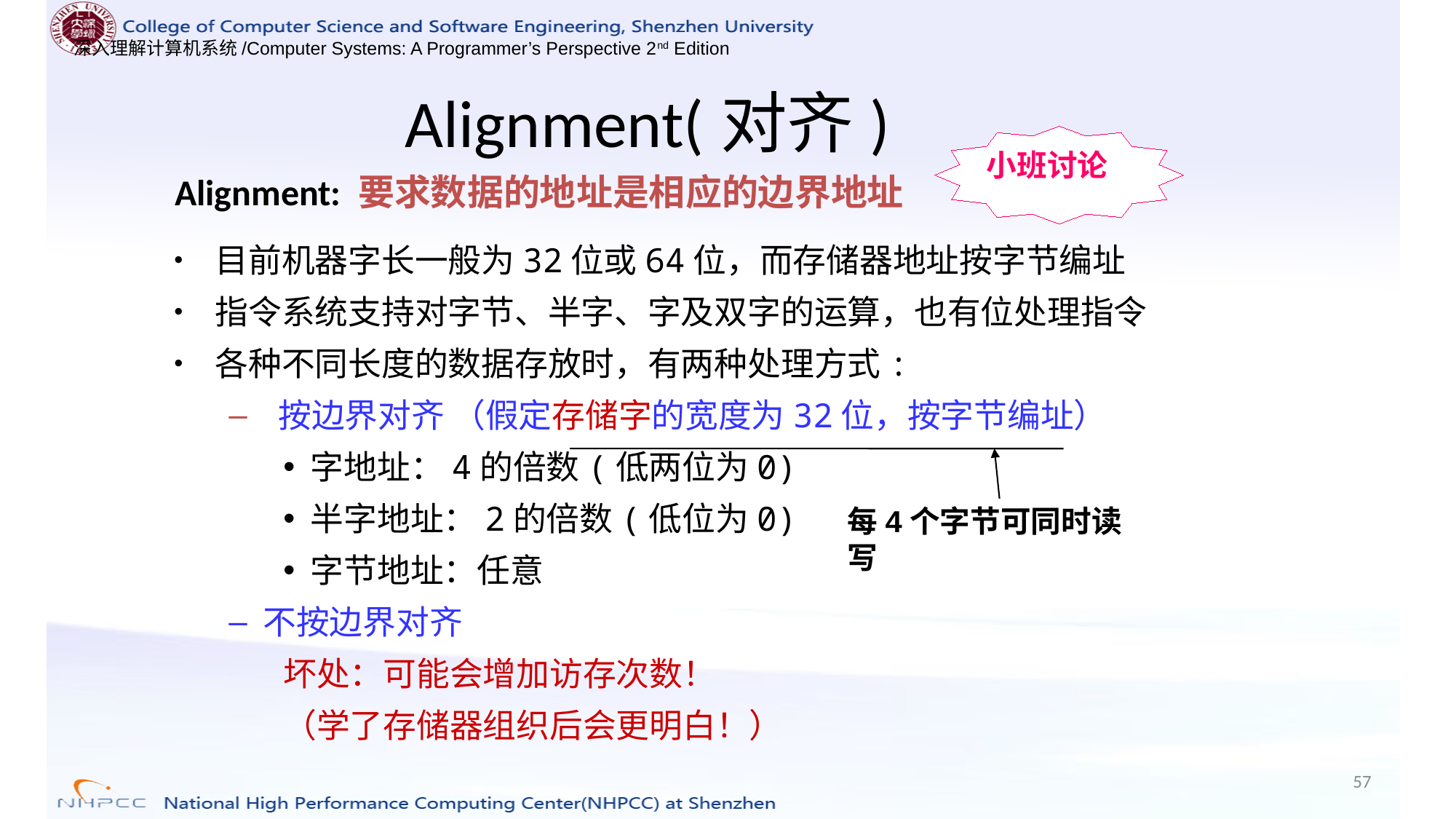

Alignment(对齐)
小班讨论
Alignment: 要求数据的地址是相应的边界地址
目前机器字长一般为32位或64位，而存储器地址按字节编址
指令系统支持对字节、半字、字及双字的运算，也有位处理指令
各种不同长度的数据存放时，有两种处理方式:
 按边界对齐 （假定存储字的宽度为32位，按字节编址）
字地址：4的倍数(低两位为0)
半字地址：2的倍数(低位为0)
字节地址：任意
不按边界对齐
坏处：可能会增加访存次数！
（学了存储器组织后会更明白！）

每4个字节可同时读写
57